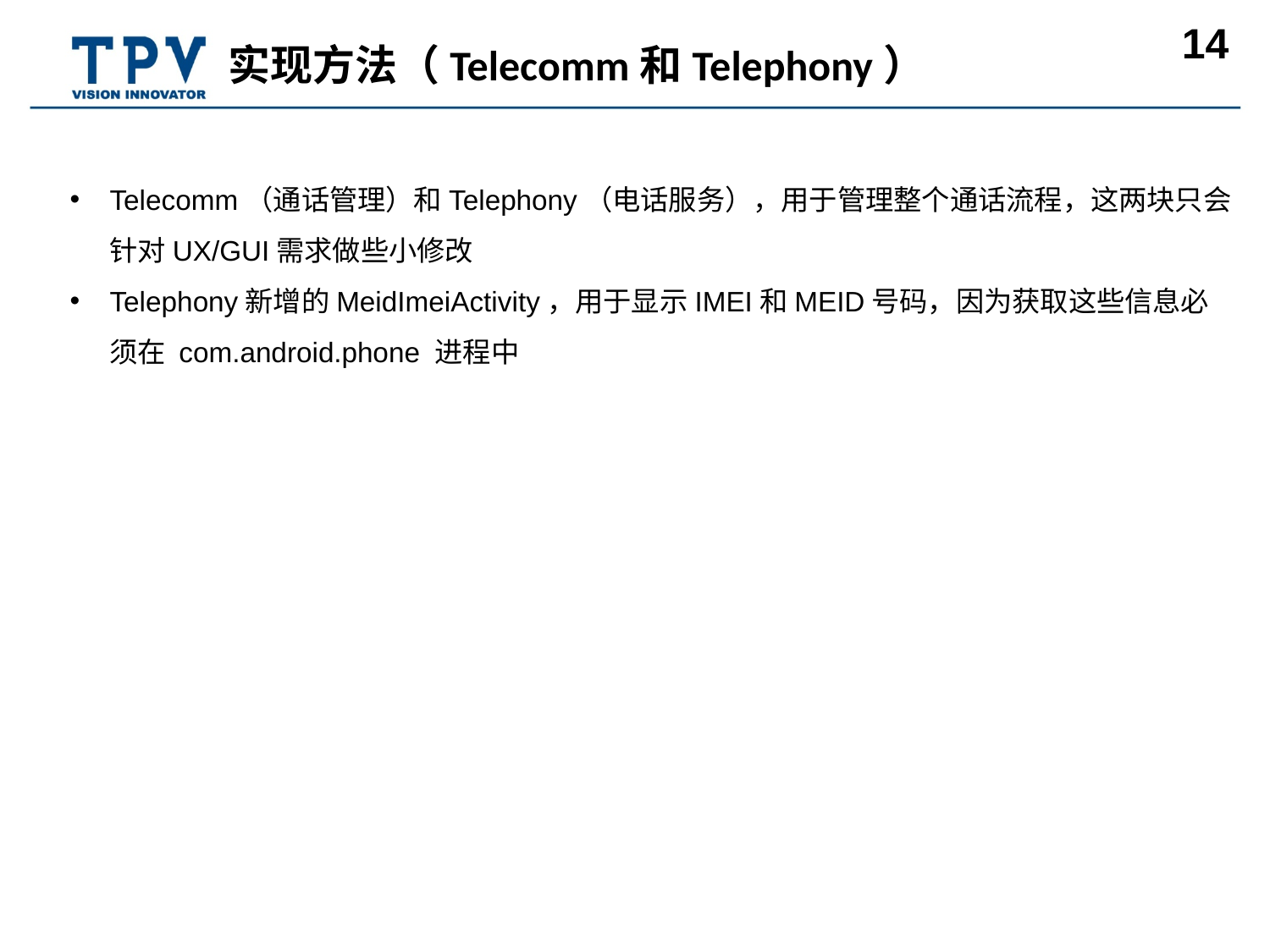

实现方法（Telecomm和Telephony）
Telecomm（通话管理）和Telephony（电话服务），用于管理整个通话流程，这两块只会针对UX/GUI需求做些小修改
Telephony新增的MeidImeiActivity，用于显示IMEI和MEID号码，因为获取这些信息必须在 com.android.phone 进程中